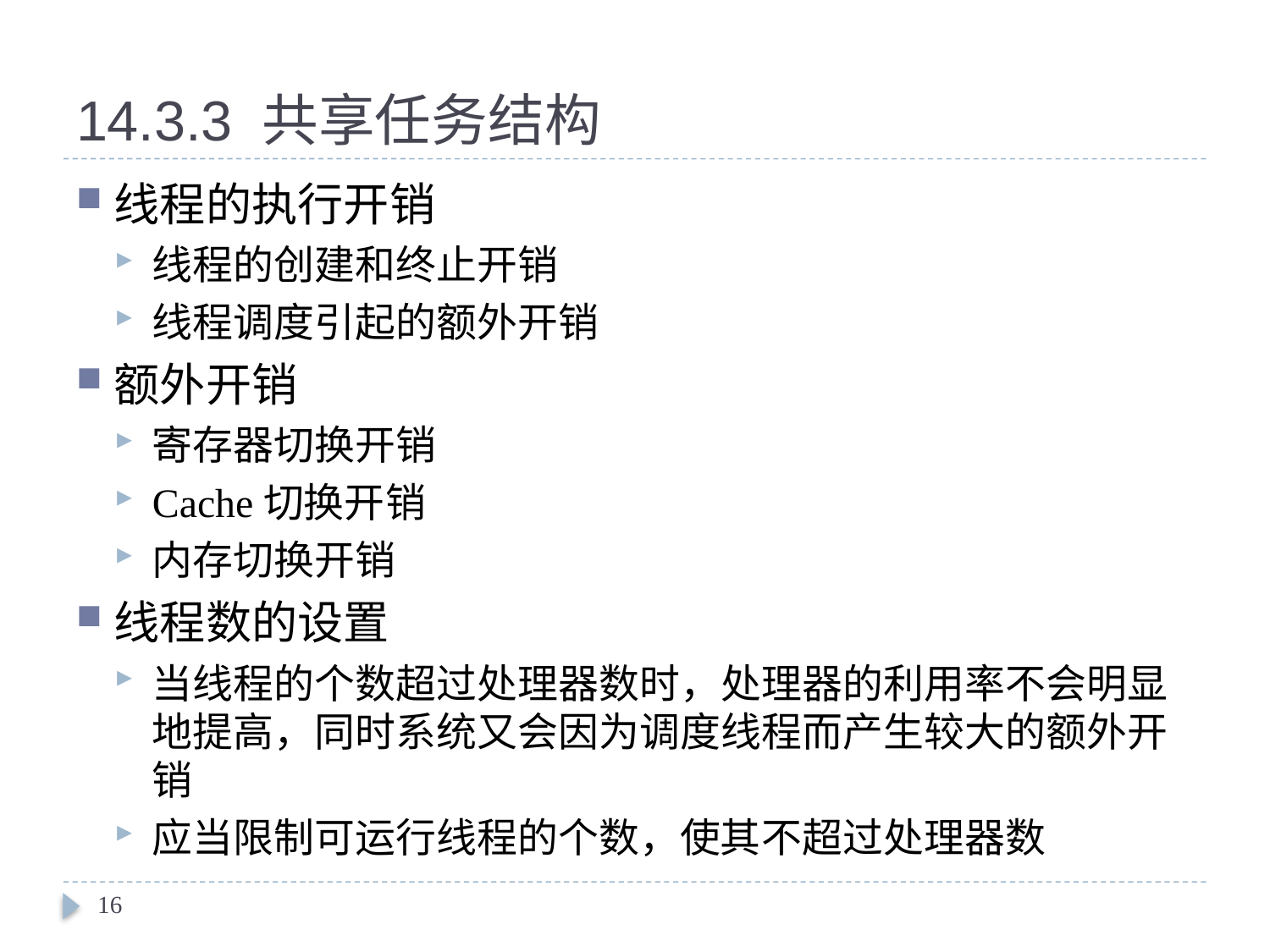

# 14.3.3 共享任务结构
线程的执行开销
线程的创建和终止开销
线程调度引起的额外开销
额外开销
寄存器切换开销
Cache切换开销
内存切换开销
线程数的设置
当线程的个数超过处理器数时，处理器的利用率不会明显地提高，同时系统又会因为调度线程而产生较大的额外开销
应当限制可运行线程的个数，使其不超过处理器数
16